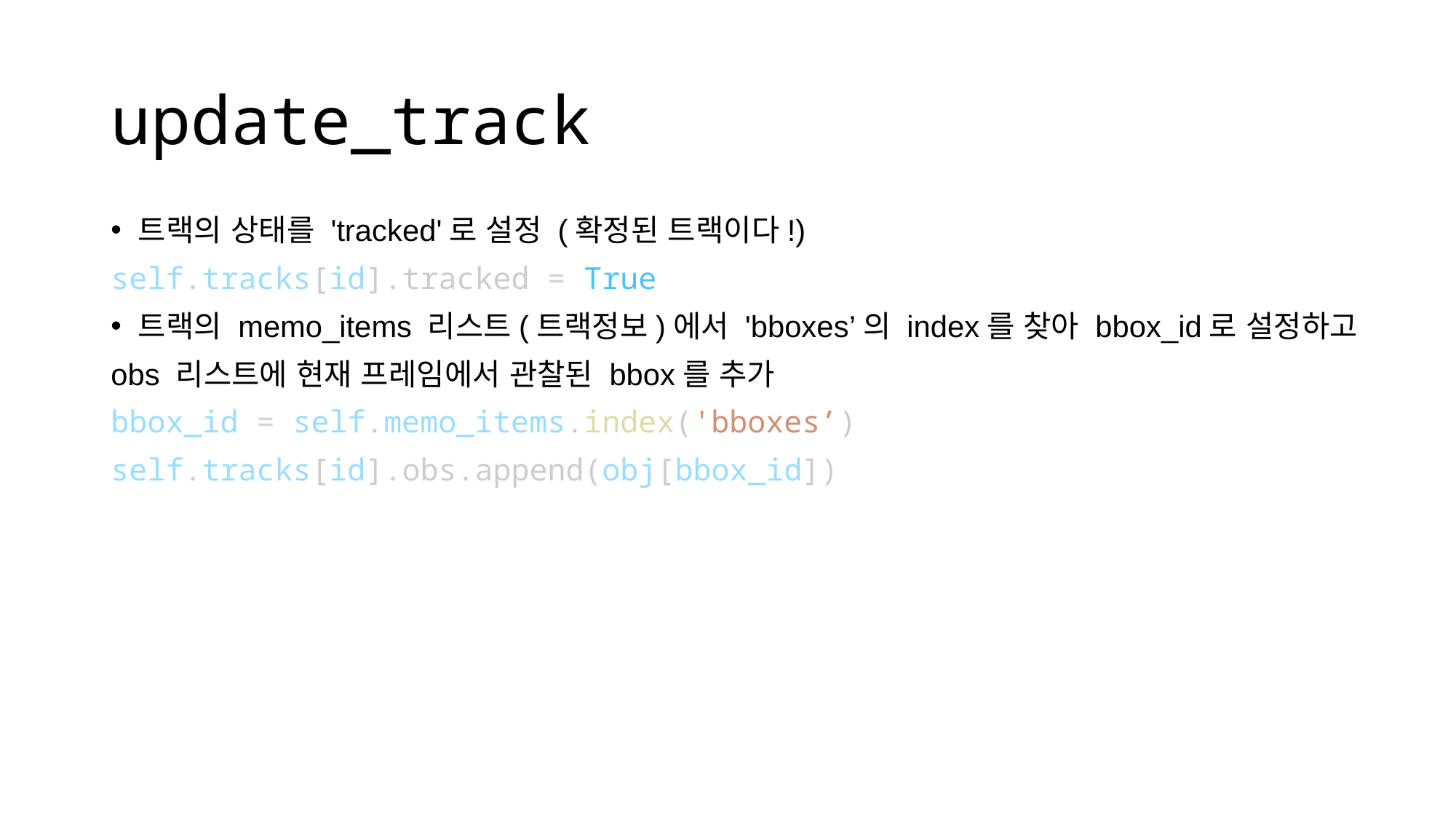

# update_track
트랙의 상태를 'tracked'로 설정 (확정된 트랙이다!)
self.tracks[id].tracked = True
트랙의 memo_items 리스트(트랙정보)에서 'bboxes’의 index를 찾아 bbox_id로 설정하고
obs 리스트에 현재 프레임에서 관찰된 bbox를 추가
bbox_id = self.memo_items.index('bboxes’)
self.tracks[id].obs.append(obj[bbox_id])